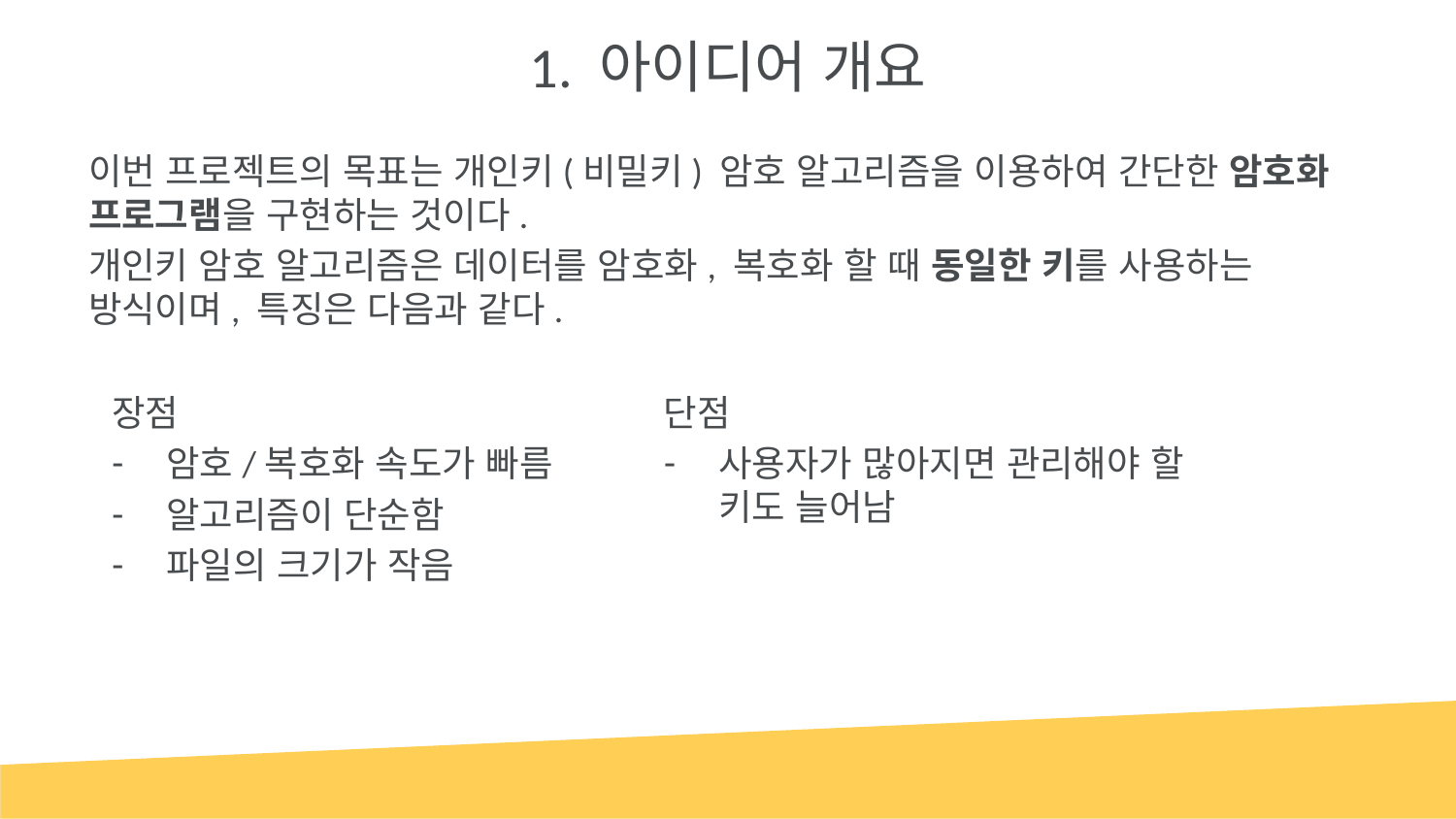

# 1. 아이디어 개요
이번 프로젝트의 목표는 개인키(비밀키) 암호 알고리즘을 이용하여 간단한 암호화 프로그램을 구현하는 것이다.
개인키 암호 알고리즘은 데이터를 암호화, 복호화 할 때 동일한 키를 사용하는 방식이며, 특징은 다음과 같다.
장점
암호/복호화 속도가 빠름
알고리즘이 단순함
파일의 크기가 작음
단점
사용자가 많아지면 관리해야 할 키도 늘어남